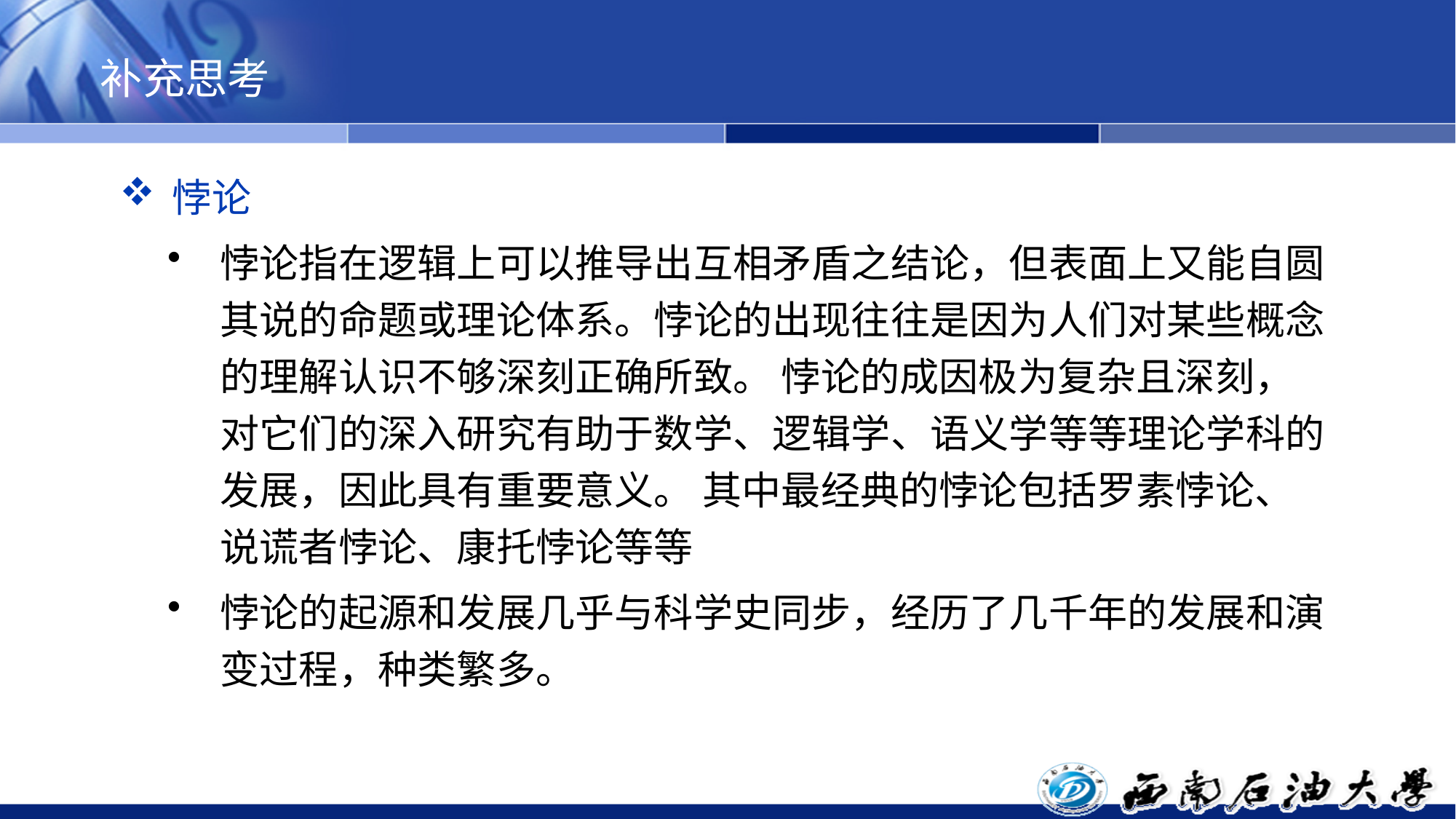

补充思考
悖论
悖论指在逻辑上可以推导出互相矛盾之结论，但表面上又能自圆其说的命题或理论体系。悖论的出现往往是因为人们对某些概念的理解认识不够深刻正确所致。 悖论的成因极为复杂且深刻， 对它们的深入研究有助于数学、逻辑学、语义学等等理论学科的发展，因此具有重要意义。 其中最经典的悖论包括罗素悖论、说谎者悖论、康托悖论等等
悖论的起源和发展几乎与科学史同步，经历了几千年的发展和演变过程，种类繁多。